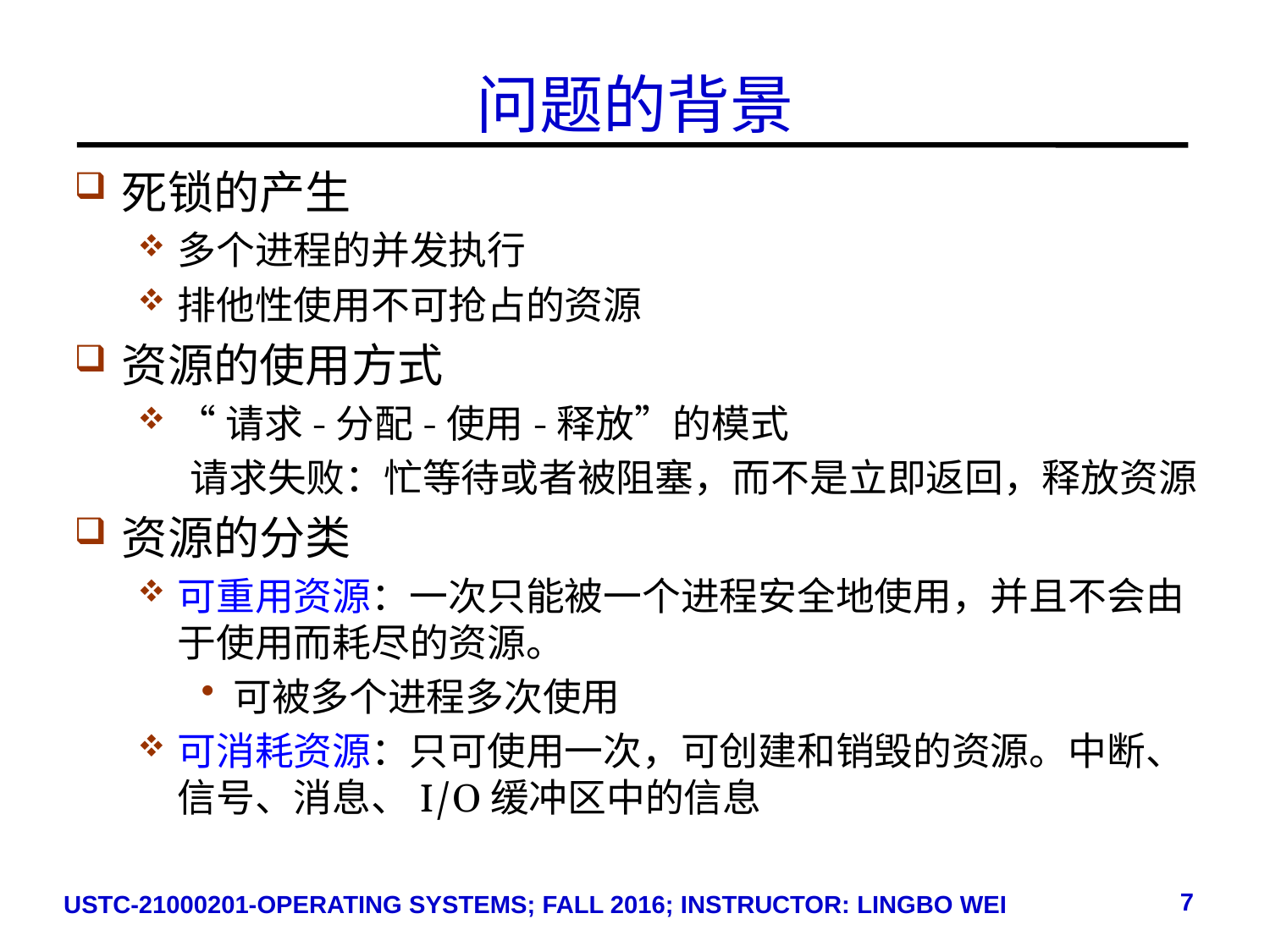

# 问题的背景
死锁的产生
多个进程的并发执行
排他性使用不可抢占的资源
资源的使用方式
“请求-分配-使用-释放”的模式
     请求失败：忙等待或者被阻塞，而不是立即返回，释放资源
资源的分类
可重用资源：一次只能被一个进程安全地使用，并且不会由于使用而耗尽的资源。
可被多个进程多次使用
可消耗资源：只可使用一次，可创建和销毁的资源。中断、信号、消息、I/O缓冲区中的信息

7
USTC-21000201-OPERATING SYSTEMS; FALL 2016; INSTRUCTOR: LINGBO WEI